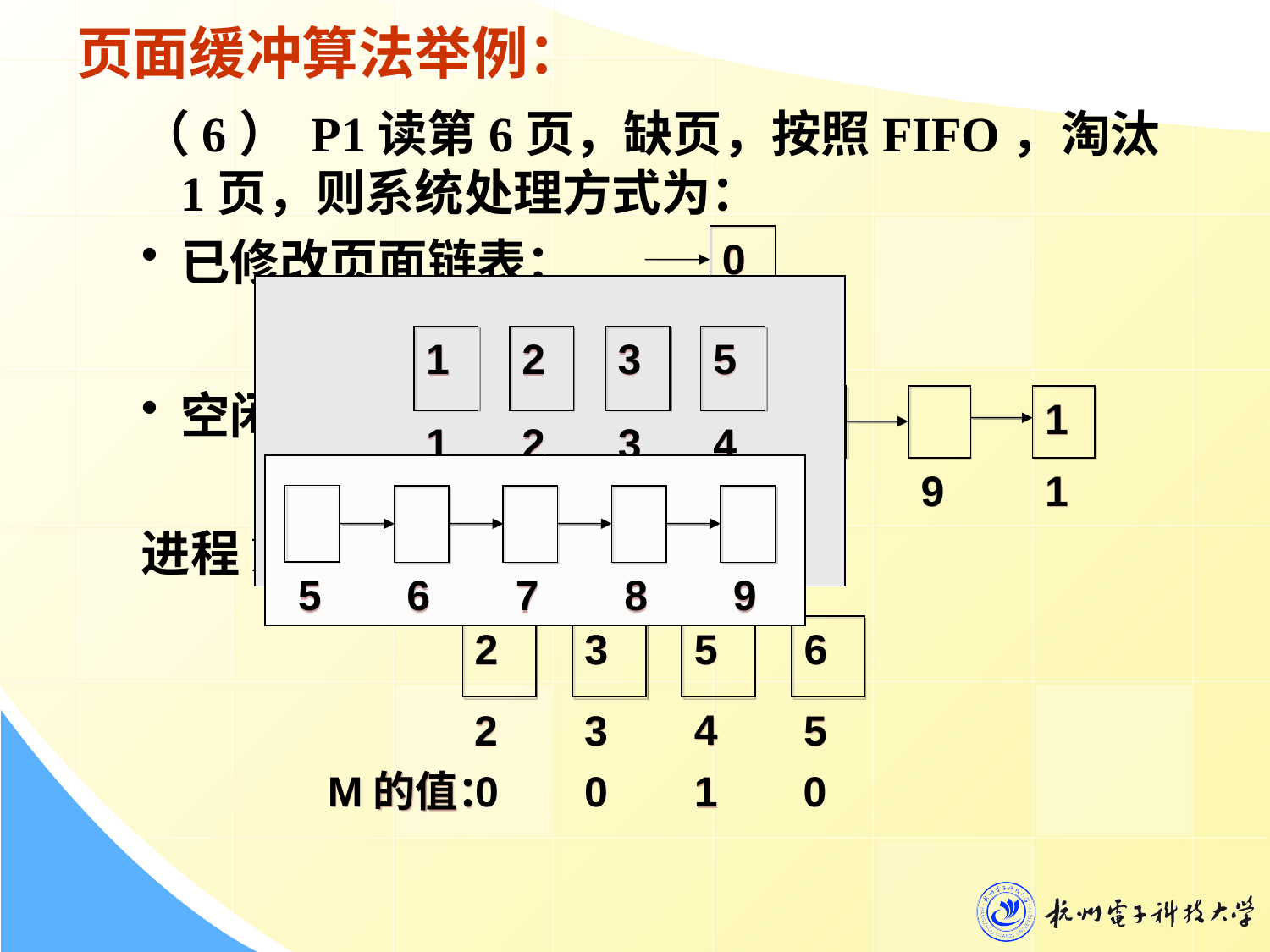

# 页面缓冲算法举例：
（6） P1读第6页，缺页，按照FIFO，淘汰1页，则系统处理方式为：
已修改页面链表：

空闲页面链表：

进程P1占据内存情况：

0

0

1

2

3

5

3
4
1
2
M的值：
0
0
0
1

1

6
7
8
9
1

5
6
7
8
9
2

3

5

6
4
2
3
5
M的值：
0
0
0
1